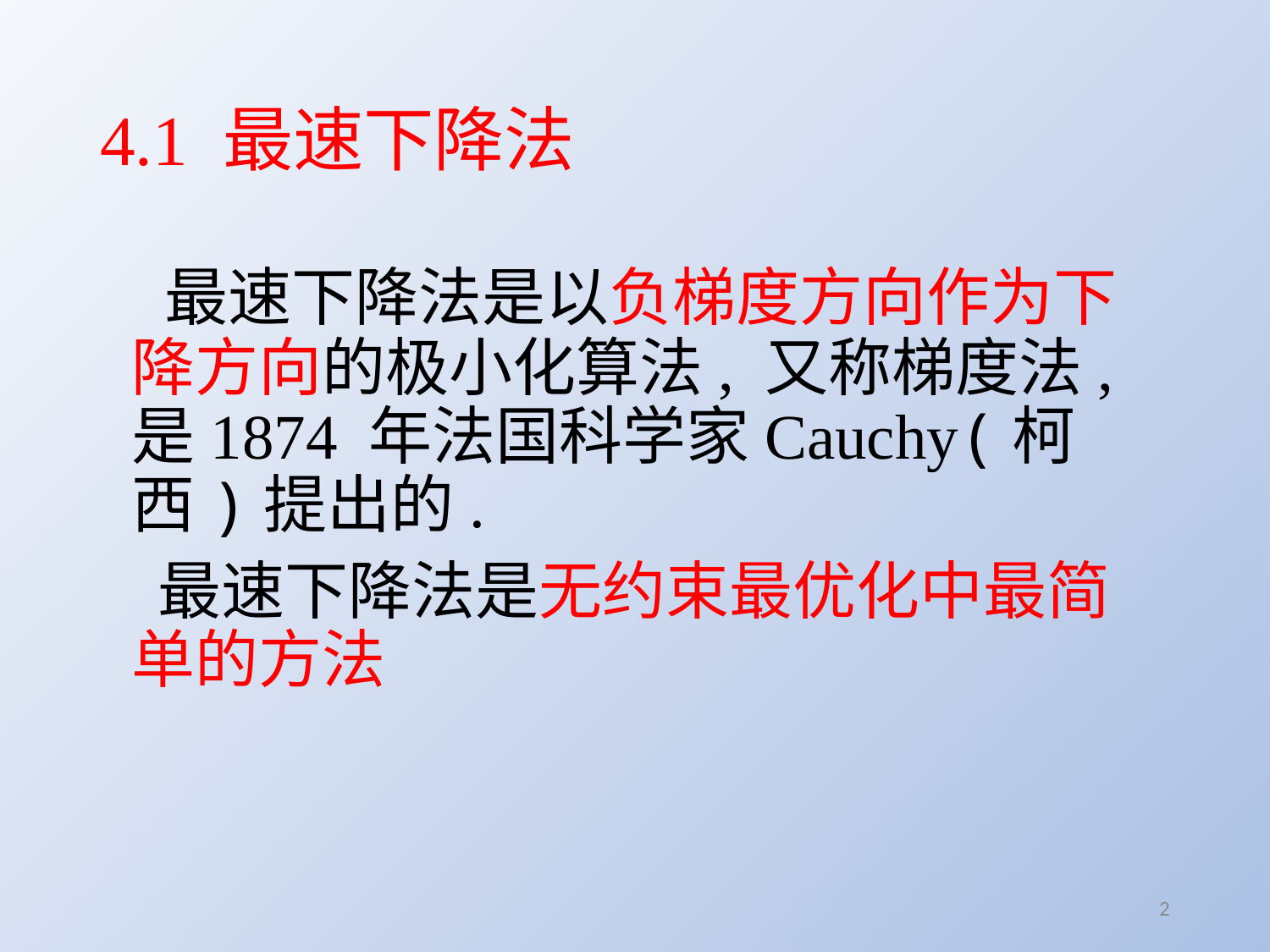

# 4.1 最速下降法
   最速下降法是以负梯度方向作为下降方向的极小化算法, 又称梯度法, 是1874 年法国科学家Cauchy(柯西)提出的.
   最速下降法是无约束最优化中最简单的方法
2